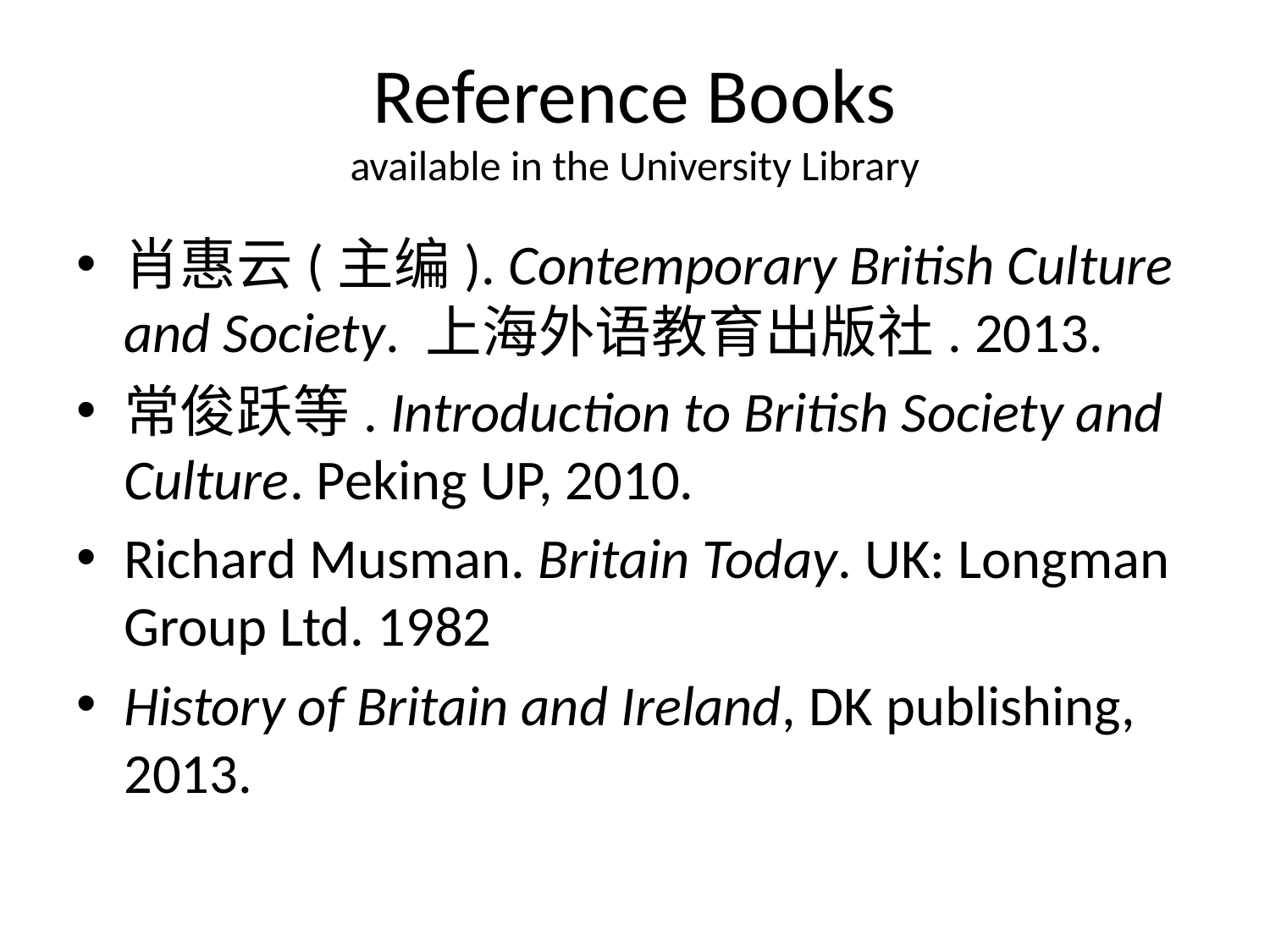

# Reference Books available in the University Library
肖惠云(主编). Contemporary British Culture and Society. 上海外语教育出版社. 2013.
常俊跃等. Introduction to British Society and Culture. Peking UP, 2010.
Richard Musman. Britain Today. UK: Longman Group Ltd. 1982
History of Britain and Ireland, DK publishing, 2013.